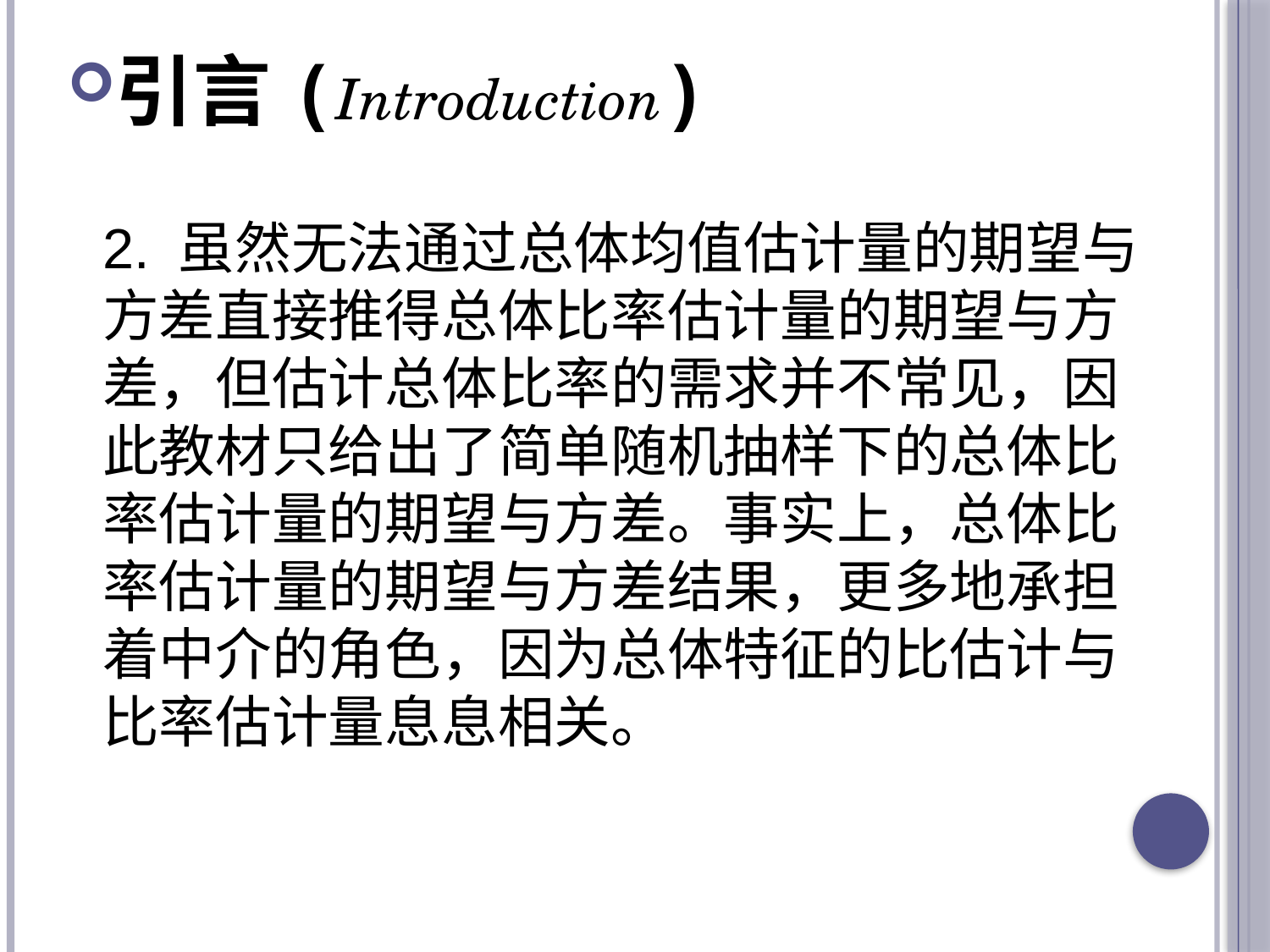

引言(Introduction)

2. 虽然无法通过总体均值估计量的期望与方差直接推得总体比率估计量的期望与方差，但估计总体比率的需求并不常见，因此教材只给出了简单随机抽样下的总体比率估计量的期望与方差。事实上，总体比率估计量的期望与方差结果，更多地承担着中介的角色，因为总体特征的比估计与比率估计量息息相关。